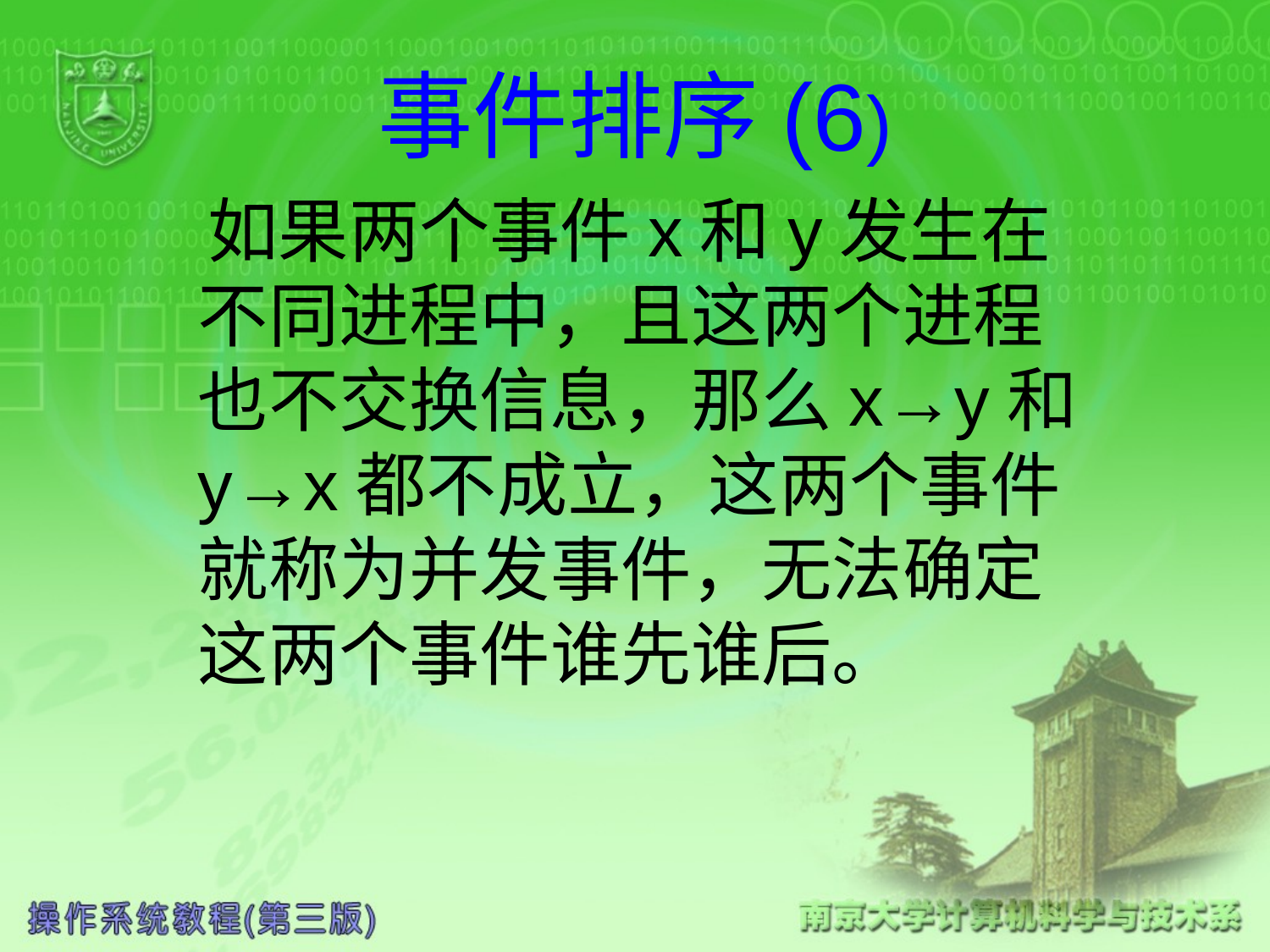

# 事件排序(6)
   如果两个事件x和y发生在不同进程中，且这两个进程也不交换信息，那么x→y和y→x都不成立，这两个事件就称为并发事件，无法确定这两个事件谁先谁后。